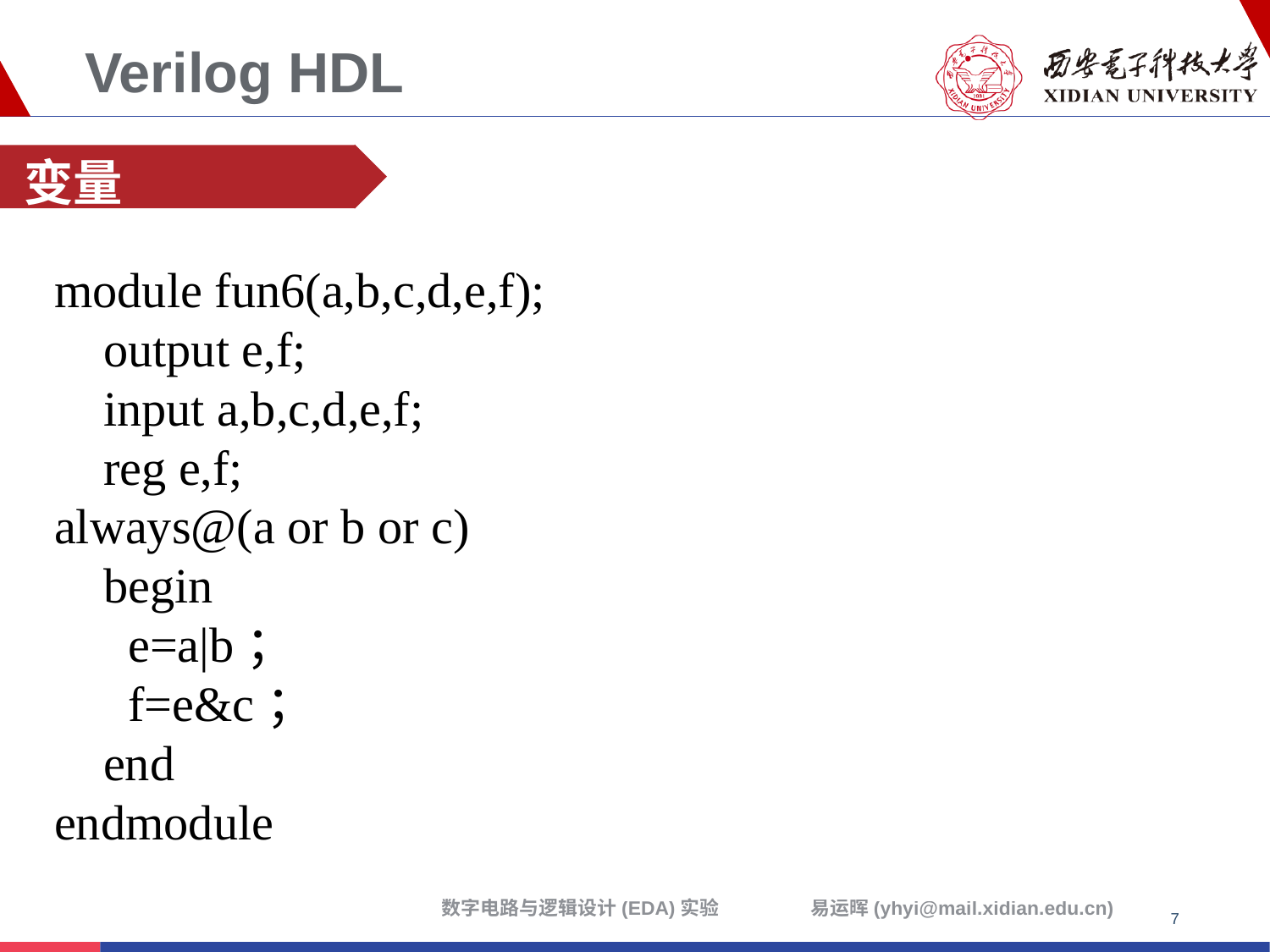

# Verilog HDL
变量
module fun6(a,b,c,d,e,f);
    output e,f;
    input a,b,c,d,e,f;
    reg e,f;
always@(a or b or c)
    begin
      e=a|b；
      f=e&c；
    end
endmodule

7